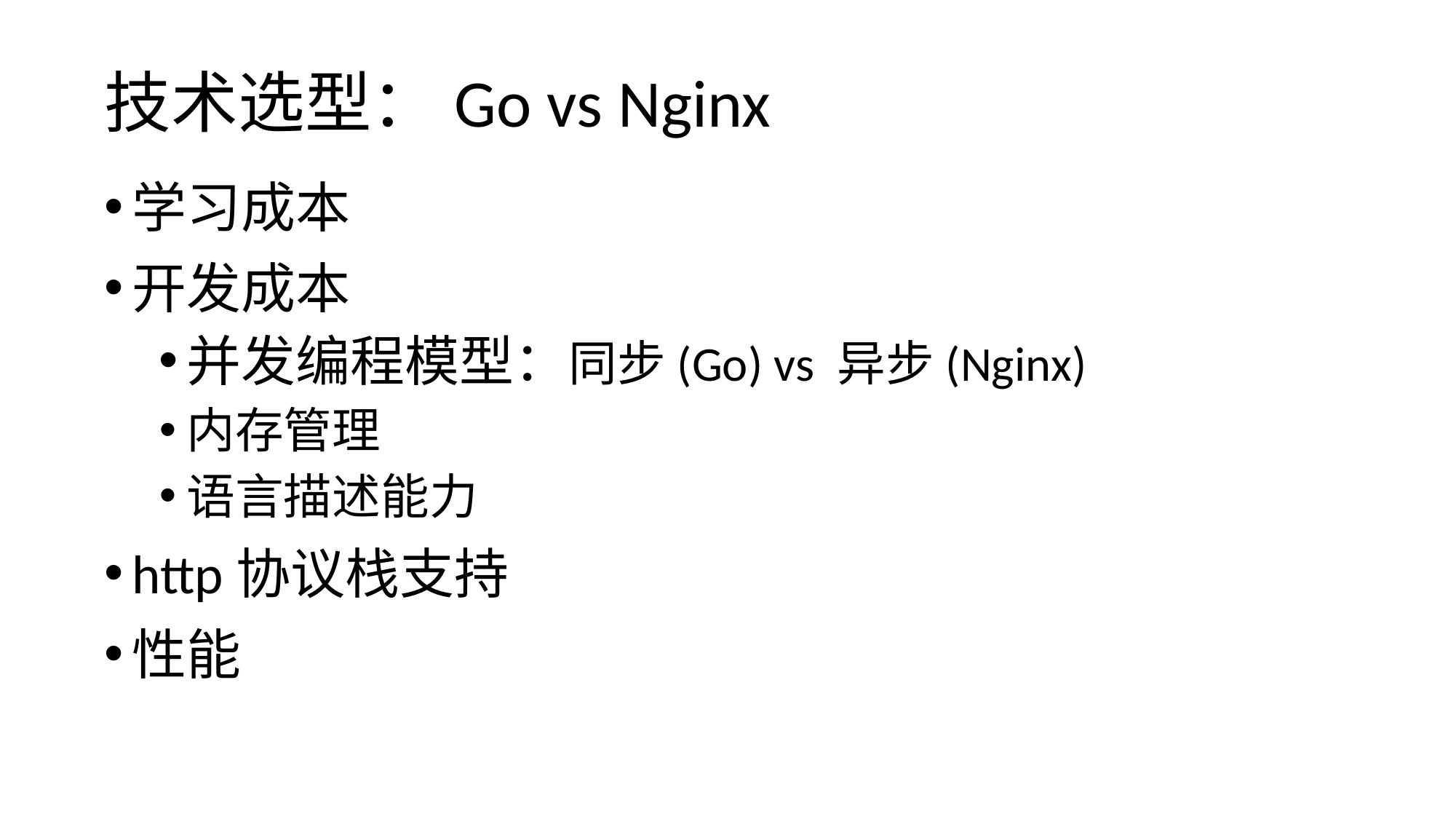

# 技术选型：Go vs Nginx
学习成本
开发成本
并发编程模型：同步(Go) vs 异步(Nginx)
内存管理
语言描述能力
http协议栈支持
性能